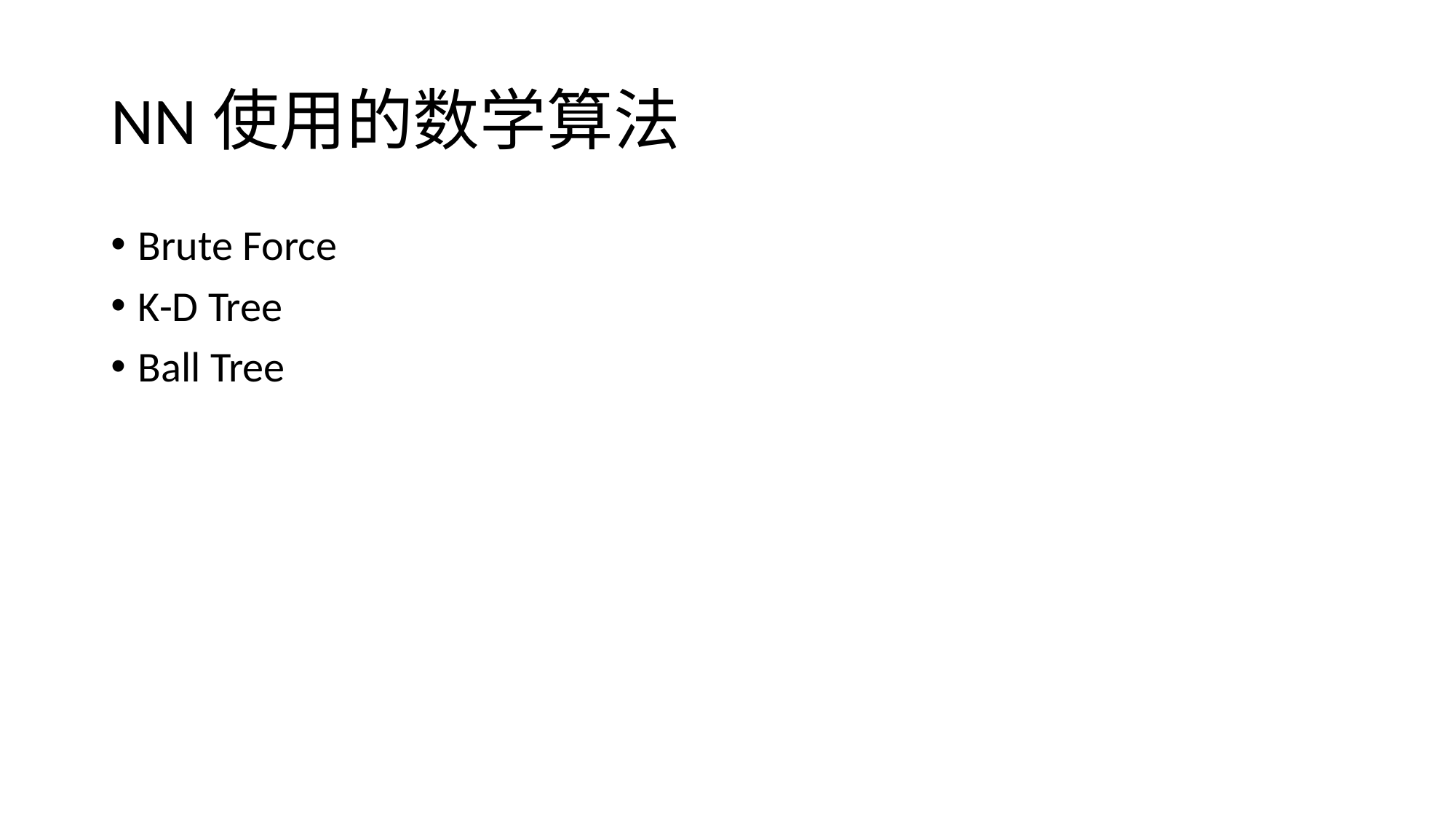

# NN使用的数学算法
Brute Force
K-D Tree
Ball Tree